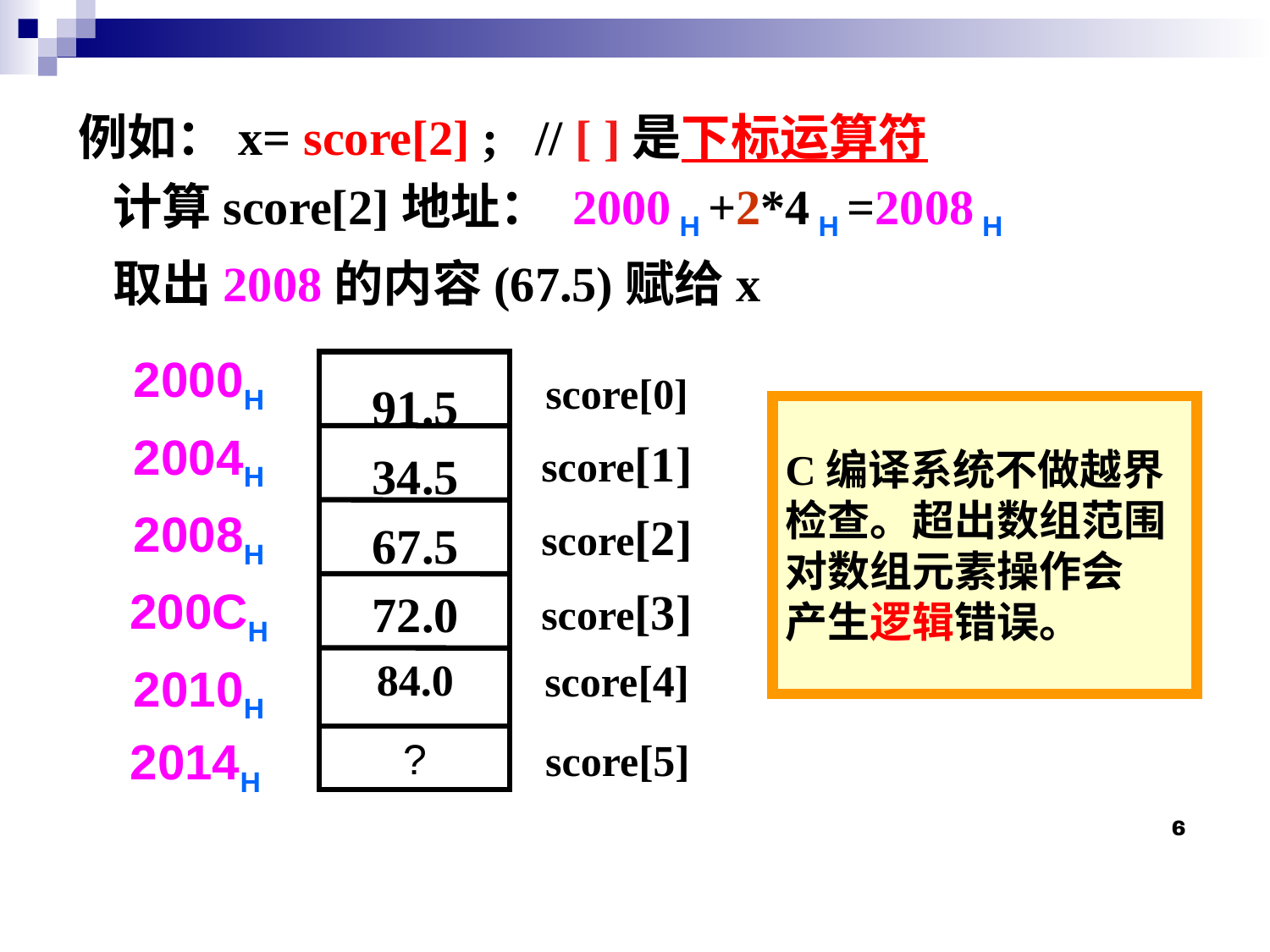

例如：x= score[2] ;   // [ ]是下标运算符
  计算score[2]地址： 2000 H +2*4 H =2008 H
  取出2008的内容(67.5)赋给x

91.5
34.5
67.5
72.0
84.0
score[0]
score[1]
score[2]
score[3]
score[4]
2000H
2004H
2008H
200CH
2010H
C编译系统不做越界
检查。超出数组范围
对数组元素操作会
产生逻辑错误。

2014H
      ?
score[5]
6